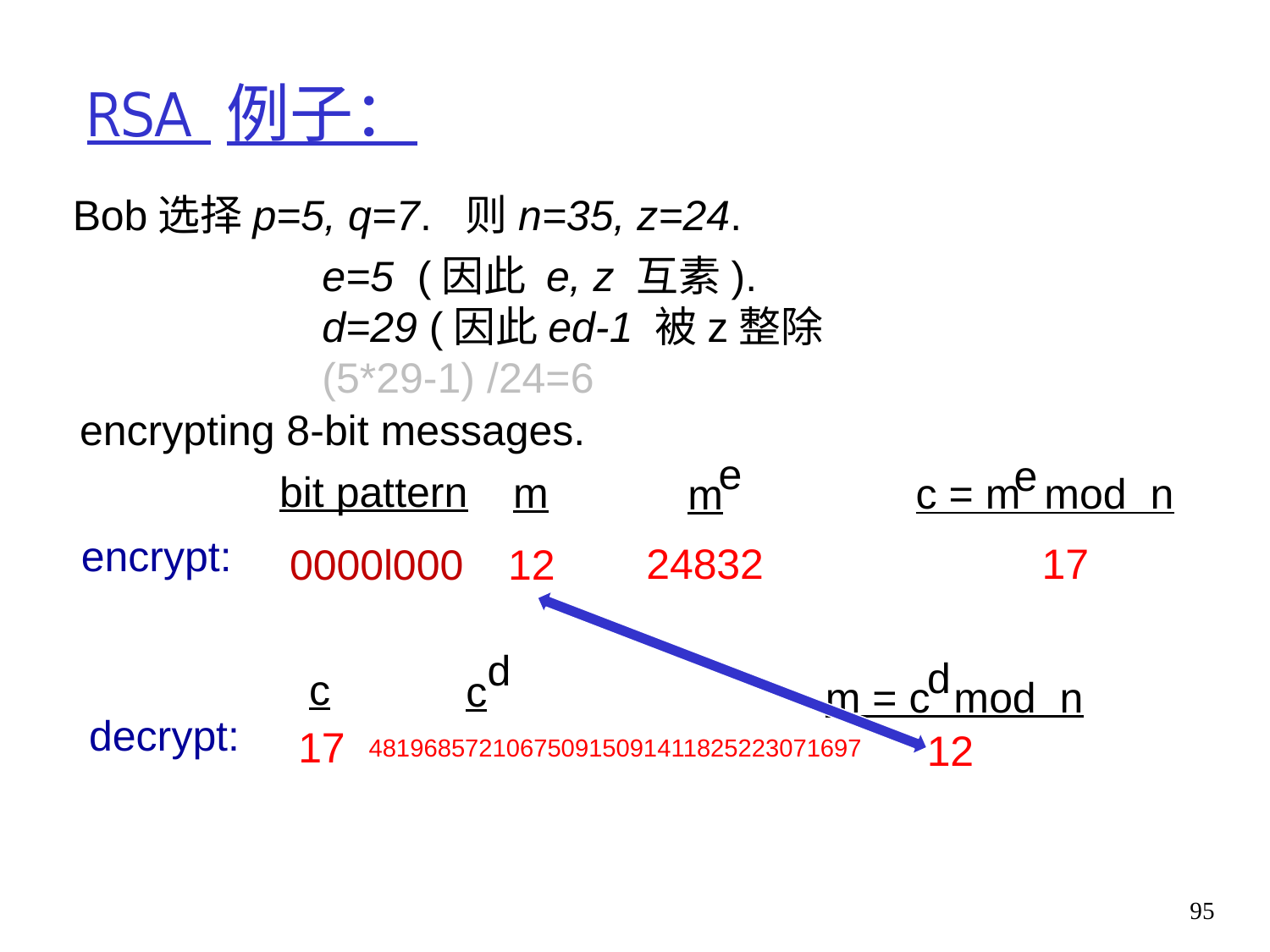

# RSA 例子：
Bob选择p=5, q=7.  则n=35, z=24.
e=5  (因此 e, z 互素).
d=29 (因此ed-1 被z整除
(5*29-1) /24=6
encrypting 8-bit messages.
e
e
c = m  mod  n
bit pattern
m
m
encrypt:
17
24832
0000l000
12
d
c
d
m = c  mod  n
c

decrypt:
17
12
481968572106750915091411825223071697
95